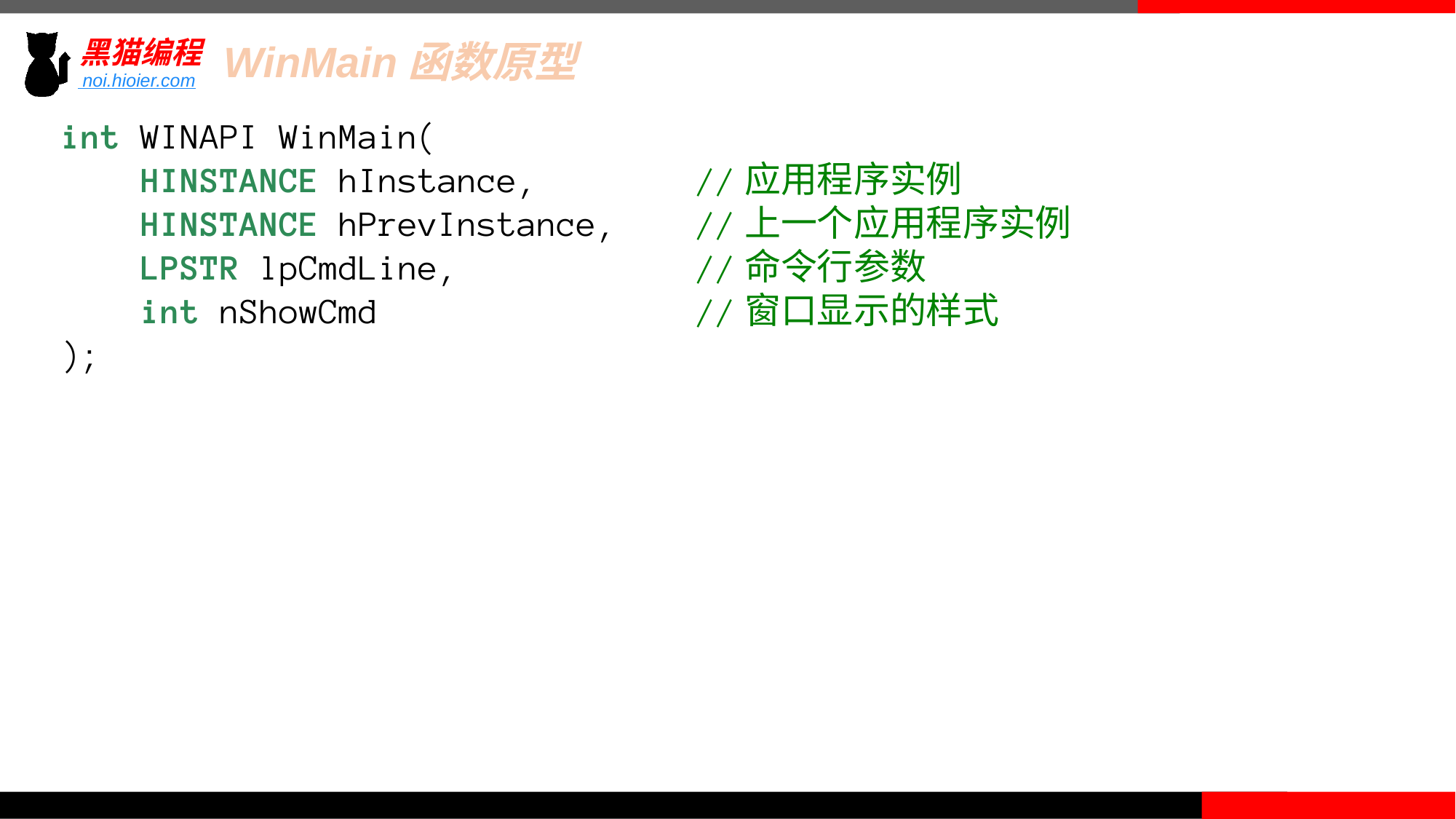

WinMain函数原型
int WINAPI WinMain(
    HINSTANCE hInstance,        //应用程序实例
    HINSTANCE hPrevInstance,    //上一个应用程序实例
    LPSTR lpCmdLine,            //命令行参数
    int nShowCmd                //窗口显示的样式
);